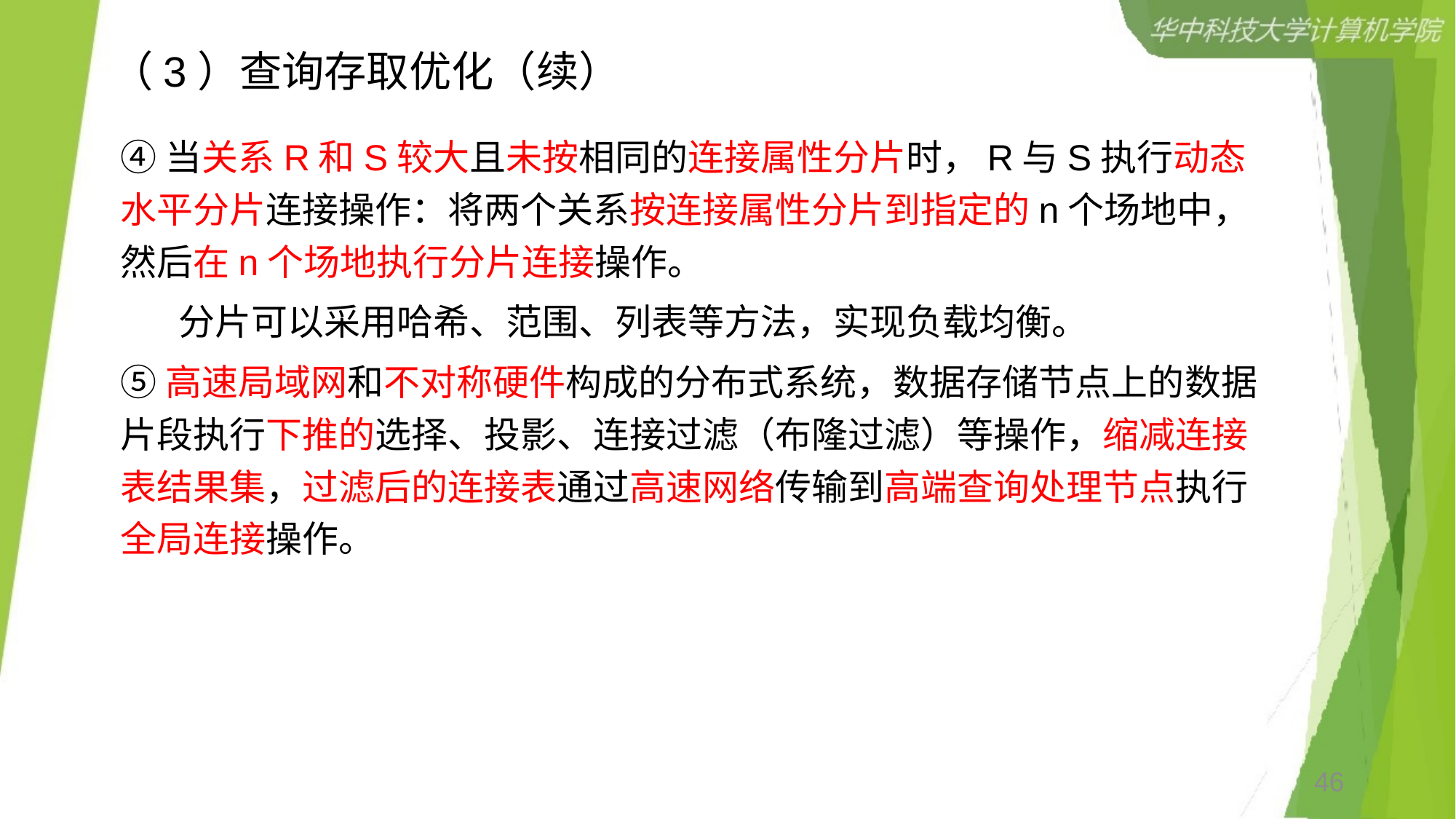

# （3）查询存取优化（续）
④当关系R和S较大且未按相同的连接属性分片时，R与S执行动态水平分片连接操作：将两个关系按连接属性分片到指定的n个场地中，然后在n个场地执行分片连接操作。
      分片可以采用哈希、范围、列表等方法，实现负载均衡。
⑤高速局域网和不对称硬件构成的分布式系统，数据存储节点上的数据片段执行下推的选择、投影、连接过滤（布隆过滤）等操作，缩减连接表结果集，过滤后的连接表通过高速网络传输到高端查询处理节点执行全局连接操作。
46